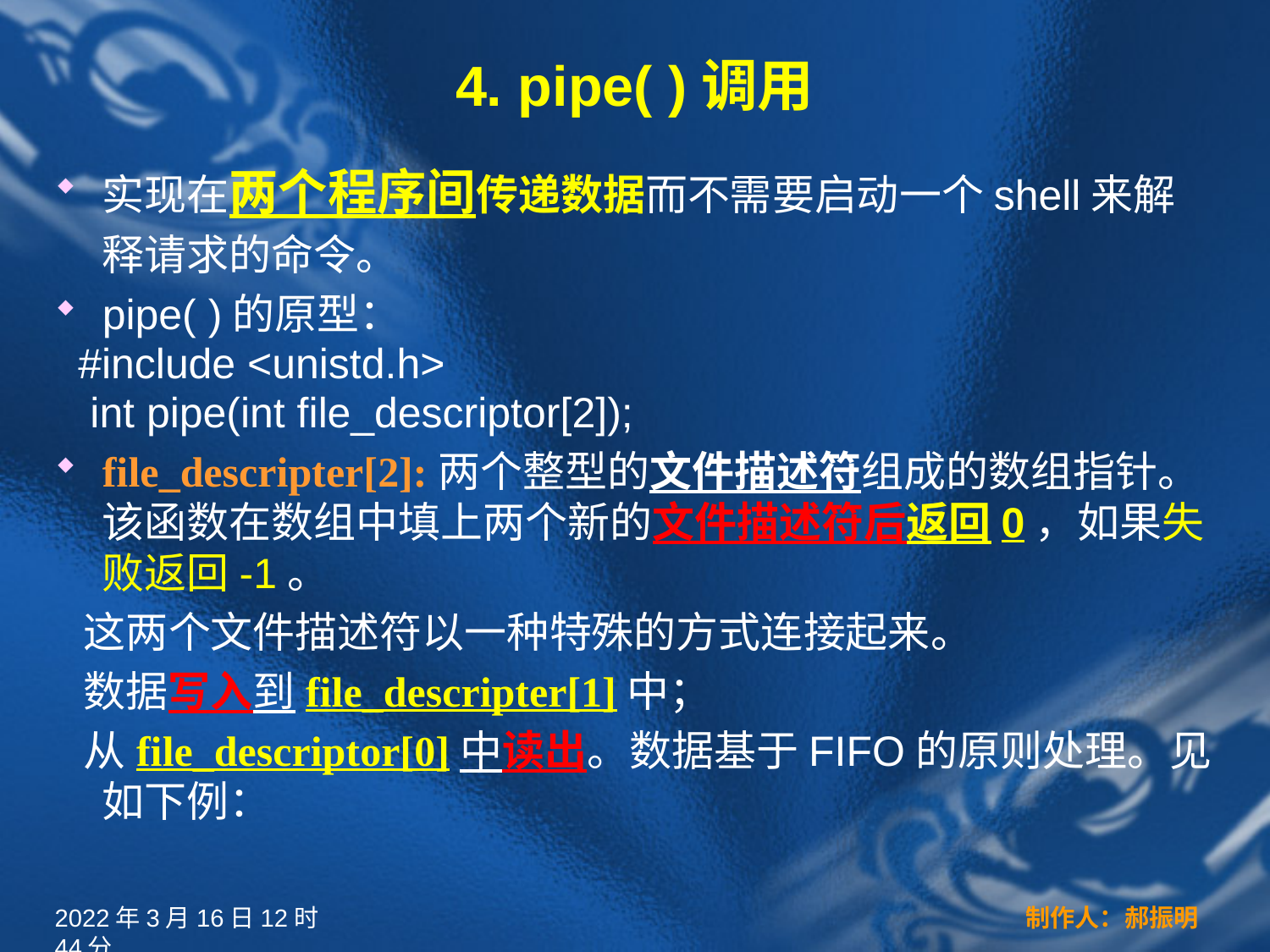

# 4. pipe( )调用
实现在两个程序间传递数据而不需要启动一个shell来解释请求的命令。
pipe( )的原型：
  #include <unistd.h>
   int pipe(int file_descriptor[2]);
file_descripter[2]:两个整型的文件描述符组成的数组指针。该函数在数组中填上两个新的文件描述符后返回0，如果失败返回-1。
  这两个文件描述符以一种特殊的方式连接起来。
  数据写入到file_descripter[1]中；
  从file_descriptor[0]中读出。数据基于FIFO的原则处理。见如下例：
2022年3月16日12时44分
制作人：郝振明